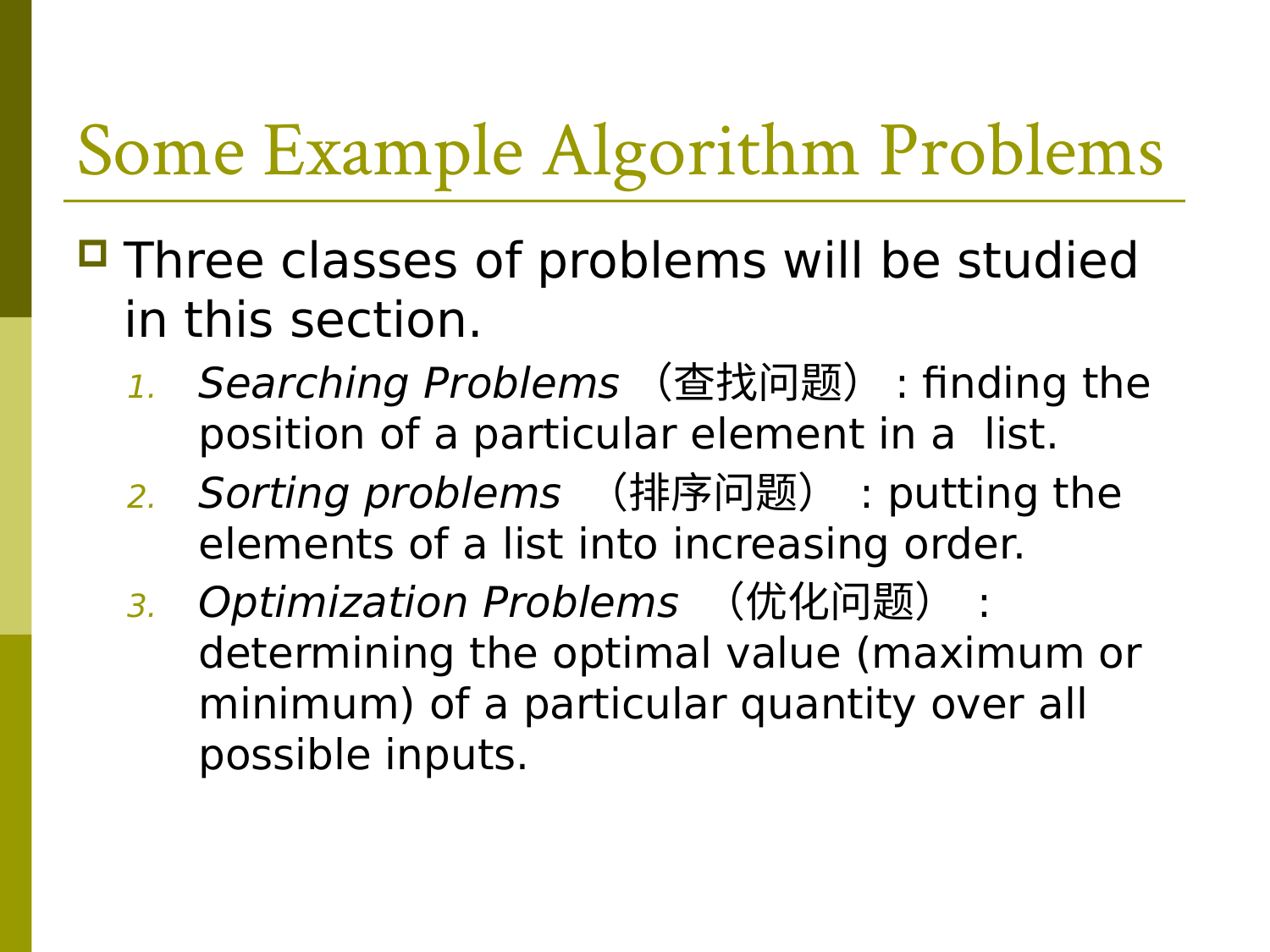

# Some Example Algorithm Problems
Three classes of problems will be studied in this section.
Searching Problems（查找问题）: finding the position of a particular element in a  list.
Sorting problems （排序问题） : putting the elements of a list into increasing order.
Optimization Problems （优化问题） : determining the optimal value (maximum or minimum) of a particular quantity over all possible inputs.